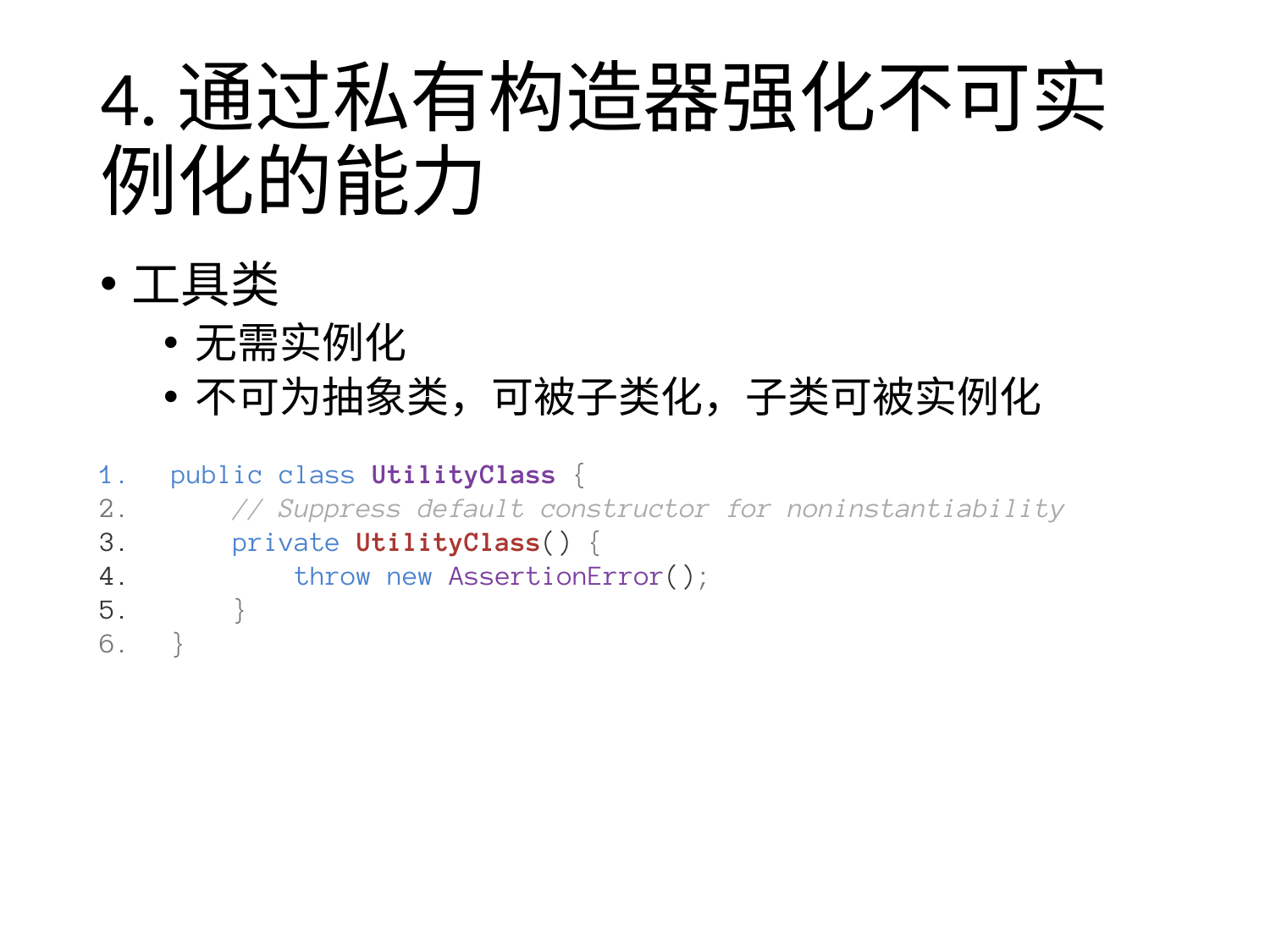

# 4.通过私有构造器强化不可实例化的能力
工具类
无需实例化
不可为抽象类，可被子类化，子类可被实例化

public class UtilityClass {
    // Suppress default constructor for noninstantiability
    private UtilityClass() {
        throw new AssertionError();
    }
}